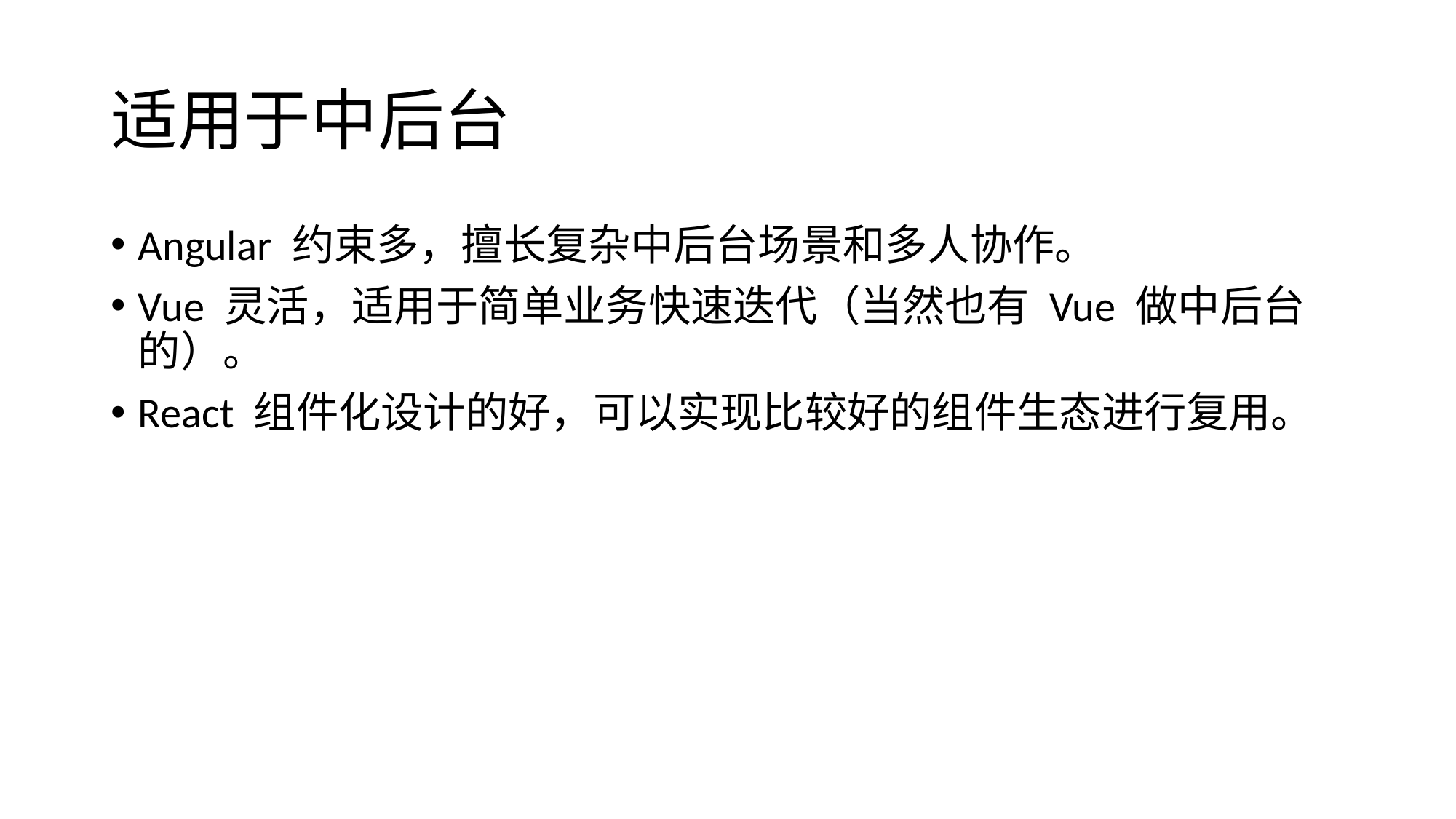

# 适用于中后台
Angular 约束多，擅长复杂中后台场景和多人协作。
Vue 灵活，适用于简单业务快速迭代（当然也有 Vue 做中后台的）。
React 组件化设计的好，可以实现比较好的组件生态进行复用。